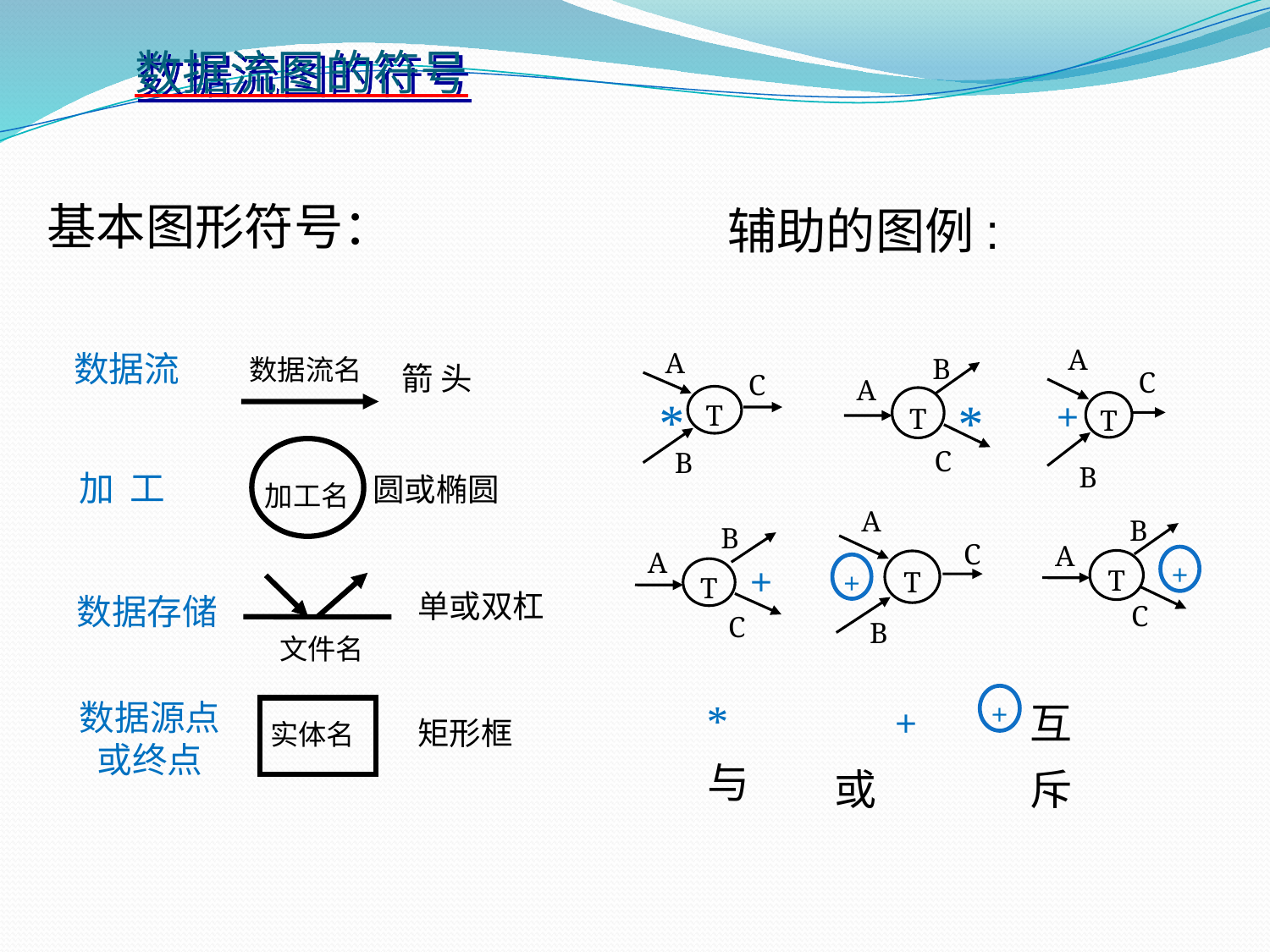

数据流图的符号
辅助的图例:
基本图形符号：
A
C
+

T

B
A
C
*

T

B
B
A

*
T

C
A
B
B
A

+
T

C

C
A

+
T
T
+

C

B
数据流名
数据流
箭 头

圆或椭圆
加  工
加工名
单或双杠

数据存储
文件名

数据源点
或终点
矩形框

实体名
 + 或
互斥
*  与
+